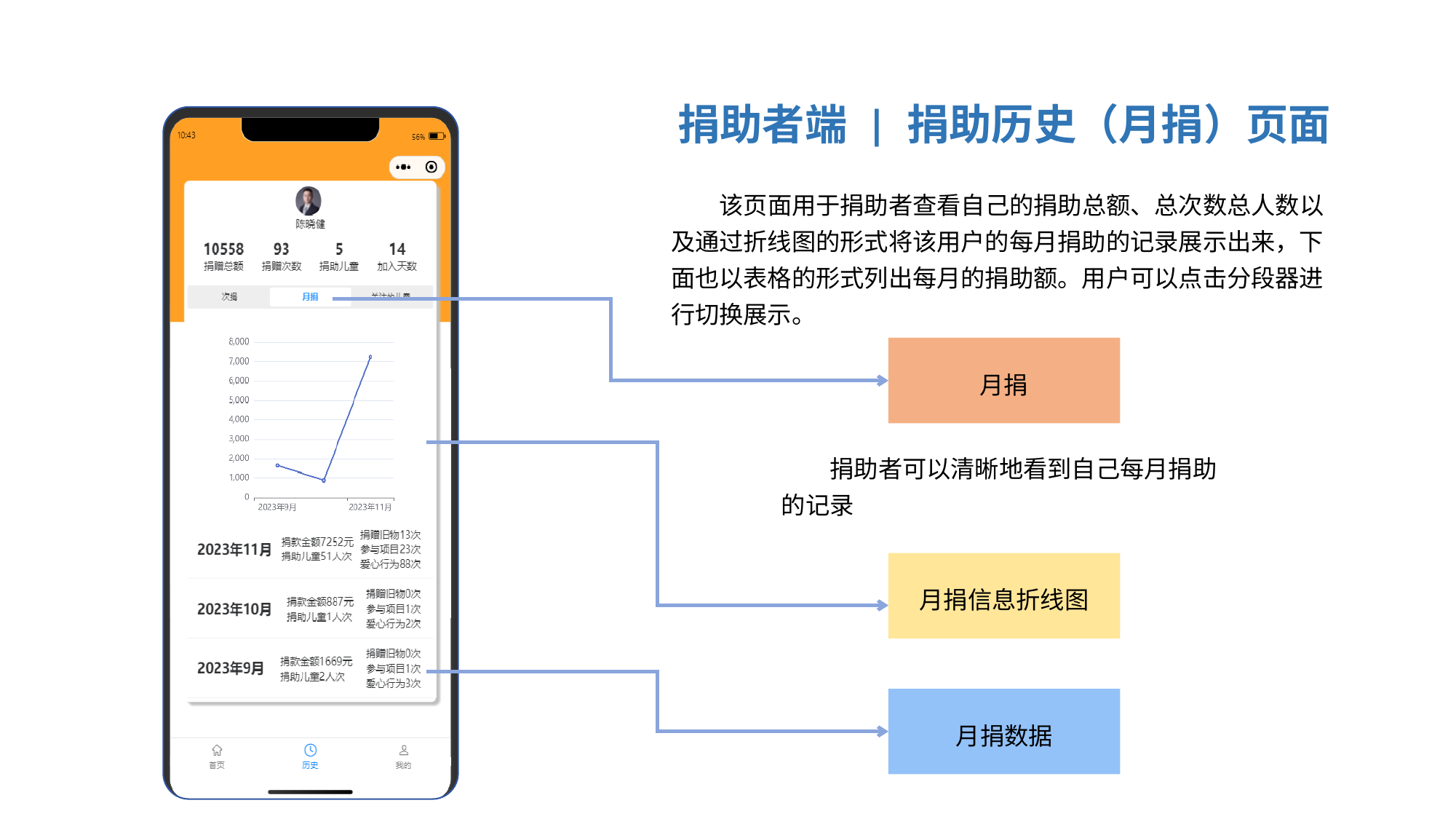

捐助者端 | 捐助历史（月捐）页面

该页面用于捐助者查看自己的捐助总额、总次数总人数以及通过折线图的形式将该用户的每月捐助的记录展示出来，下面也以表格的形式列出每月的捐助额。用户可以点击分段器进行切换展示。
月捐
捐助者可以清晰地看到自己每月捐助的记录
月捐信息折线图
月捐数据